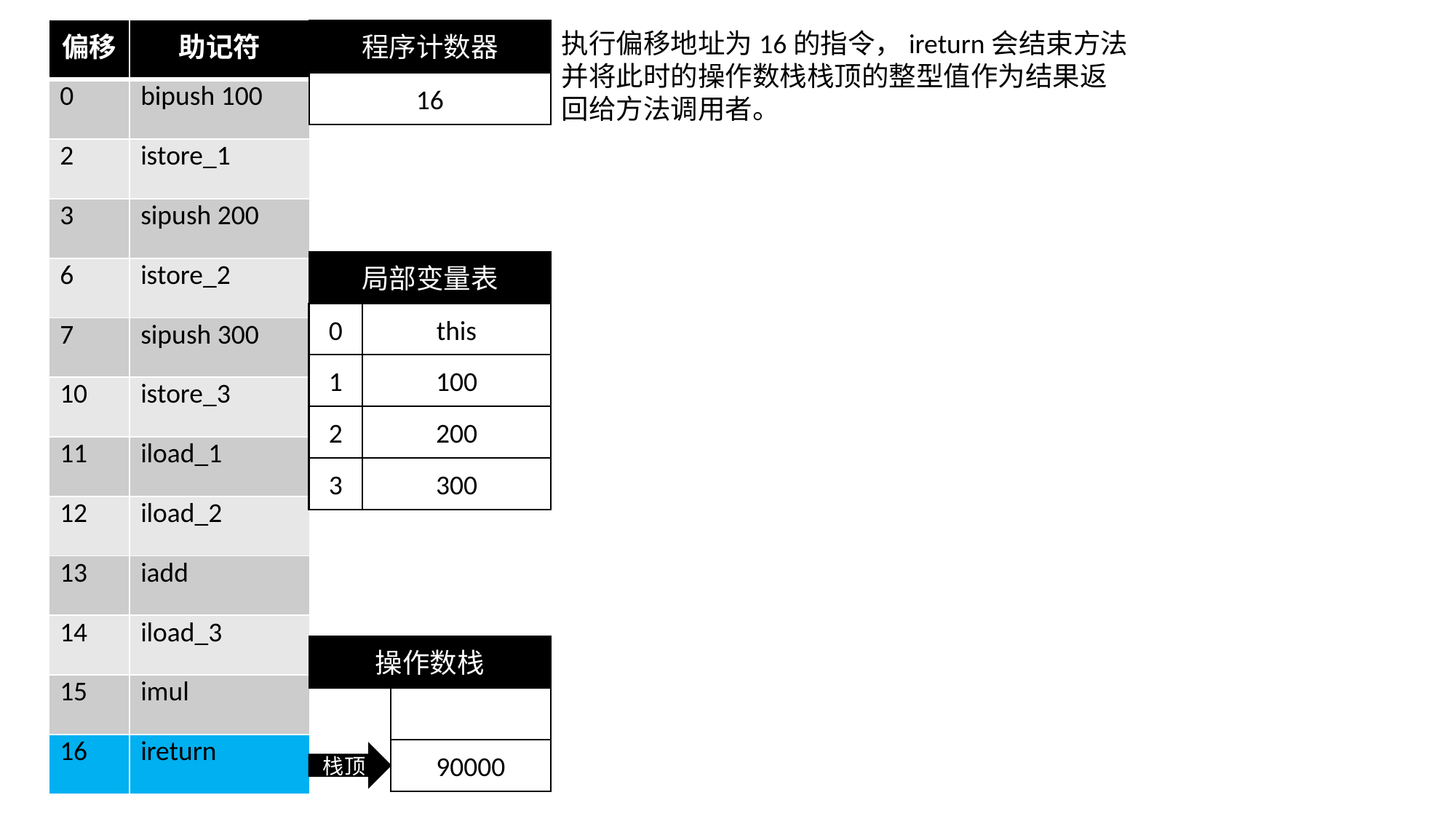

| 偏移 | 助记符 |
| --- | --- |
| 0 | bipush 100 |
| 2 | istore\_1 |
| 3 | sipush 200 |
| 6 | istore\_2 |
| 7 | sipush 300 |
| 10 | istore\_3 |
| 11 | iload\_1 |
| 12 | iload\_2 |
| 13 | iadd |
| 14 | iload\_3 |
| 15 | imul |
| 16 | ireturn |
程序计数器
16
执行偏移地址为16的指令，ireturn会结束方法并将此时的操作数栈栈顶的整型值作为结果返回给方法调用者。
局部变量表
0
this
1
100
2
200
3
300
操作数栈

90000
栈顶